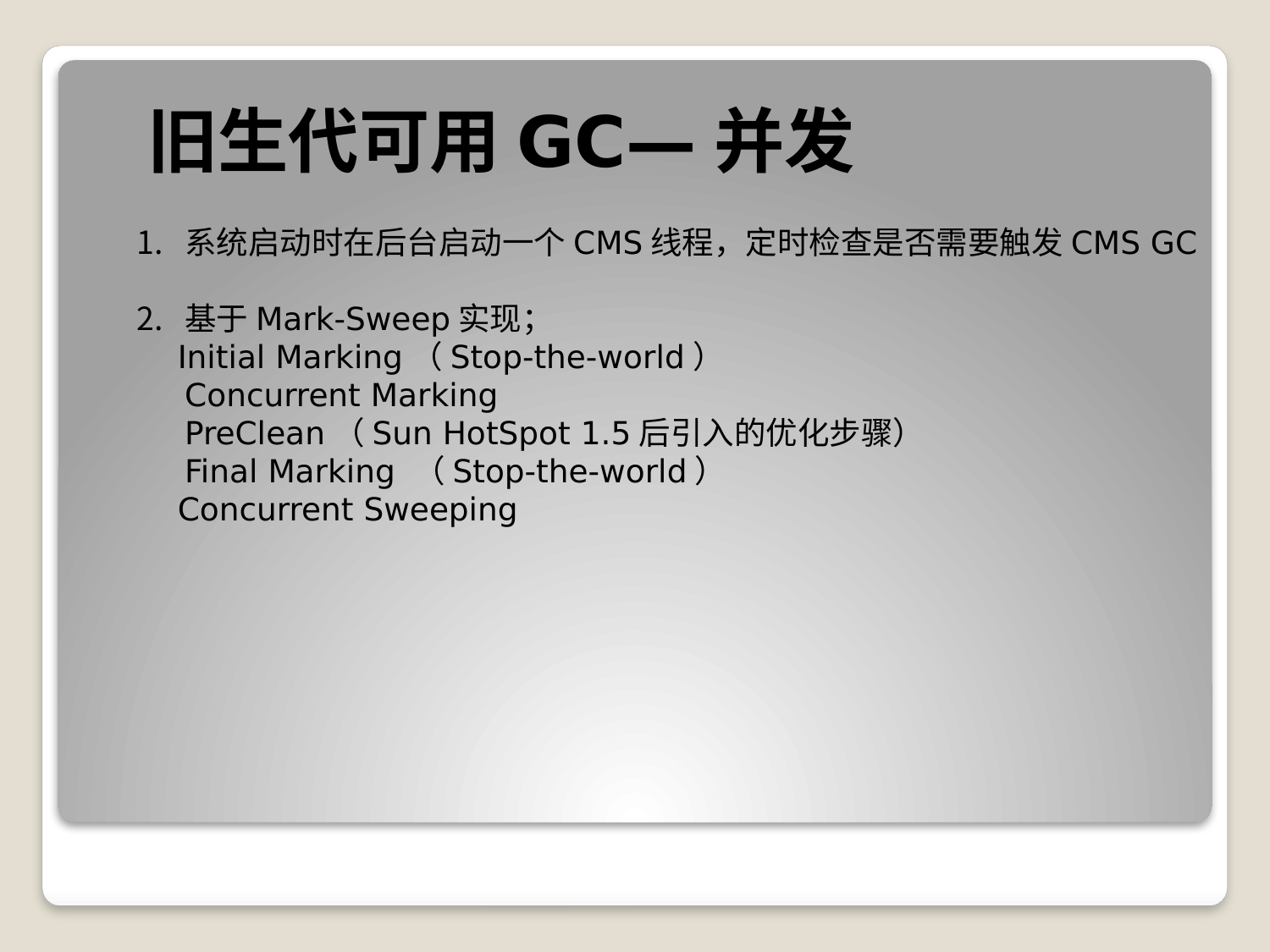

旧生代可用GC—并发
系统启动时在后台启动一个CMS线程，定时检查是否需要触发CMS GC

基于Mark-Sweep实现；
    Initial Marking（Stop-the-world）
Concurrent Marking
PreClean（Sun HotSpot 1.5后引入的优化步骤）
Final Marking （Stop-the-world）
    Concurrent Sweeping